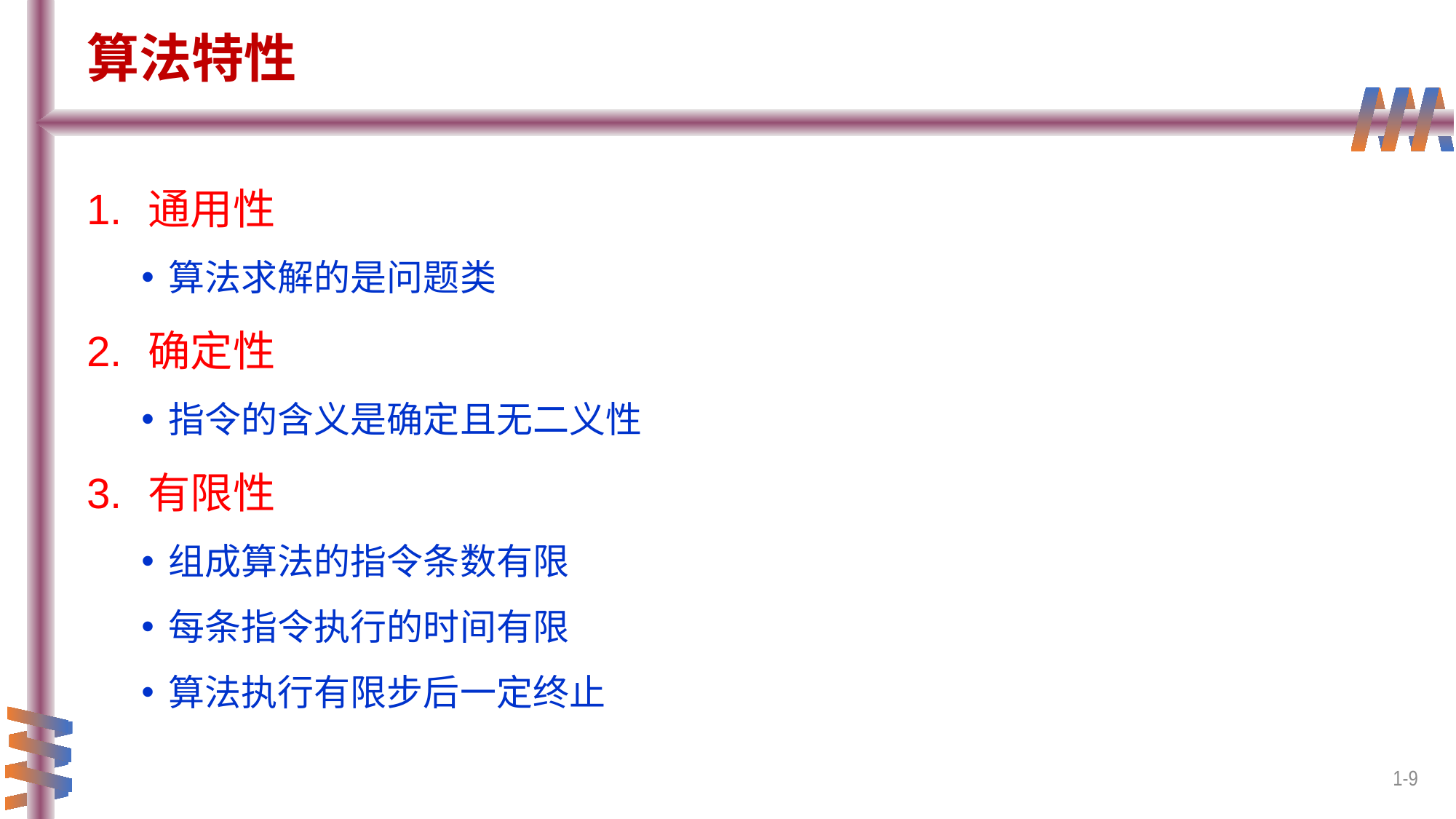

# 算法特性
通用性
算法求解的是问题类
确定性
指令的含义是确定且无二义性
有限性
组成算法的指令条数有限
每条指令执行的时间有限
算法执行有限步后一定终止
1-9